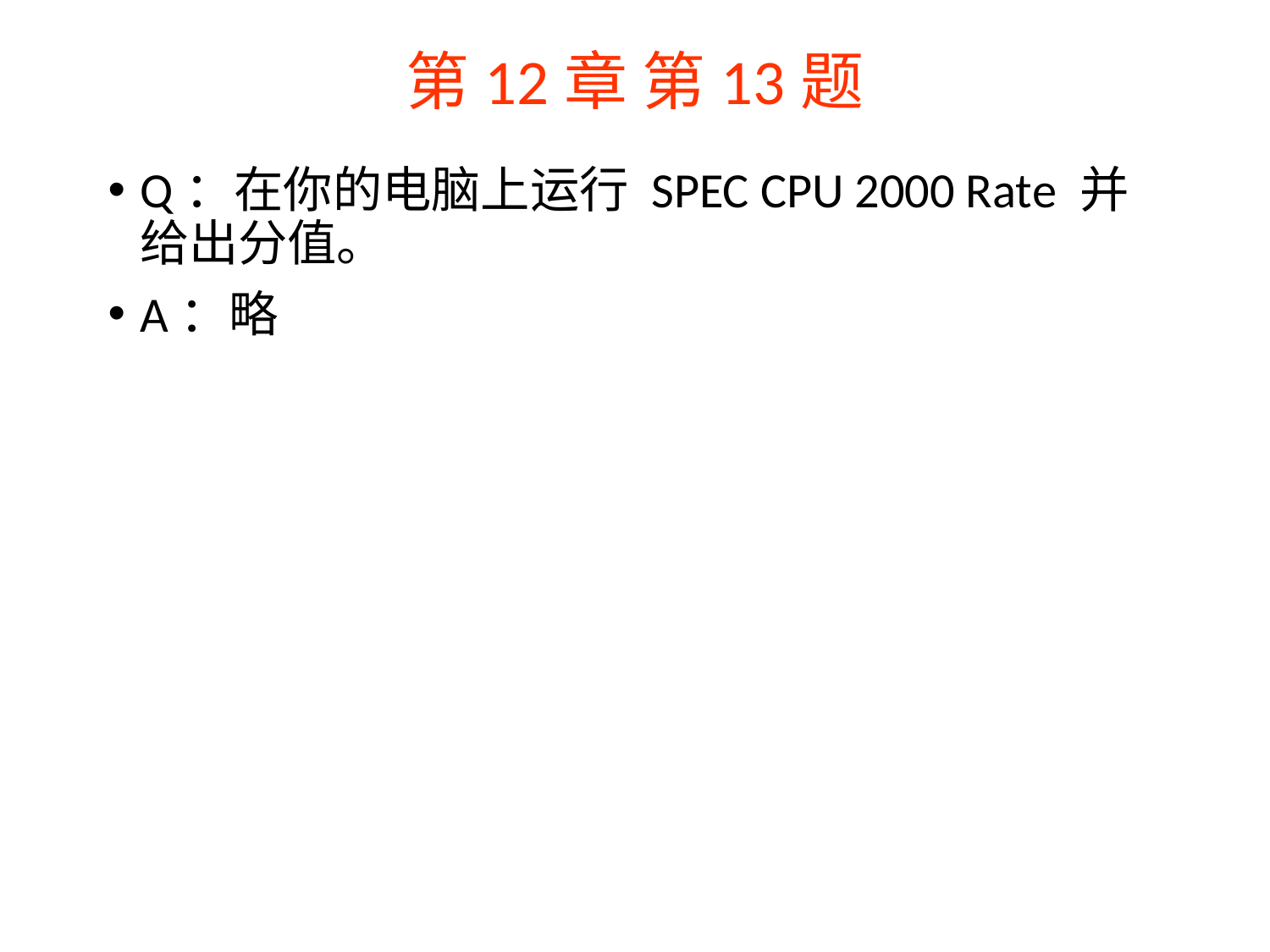

# 第12章 第13题
Q：在你的电脑上运行 SPEC CPU 2000 Rate 并给出分值。
A：略